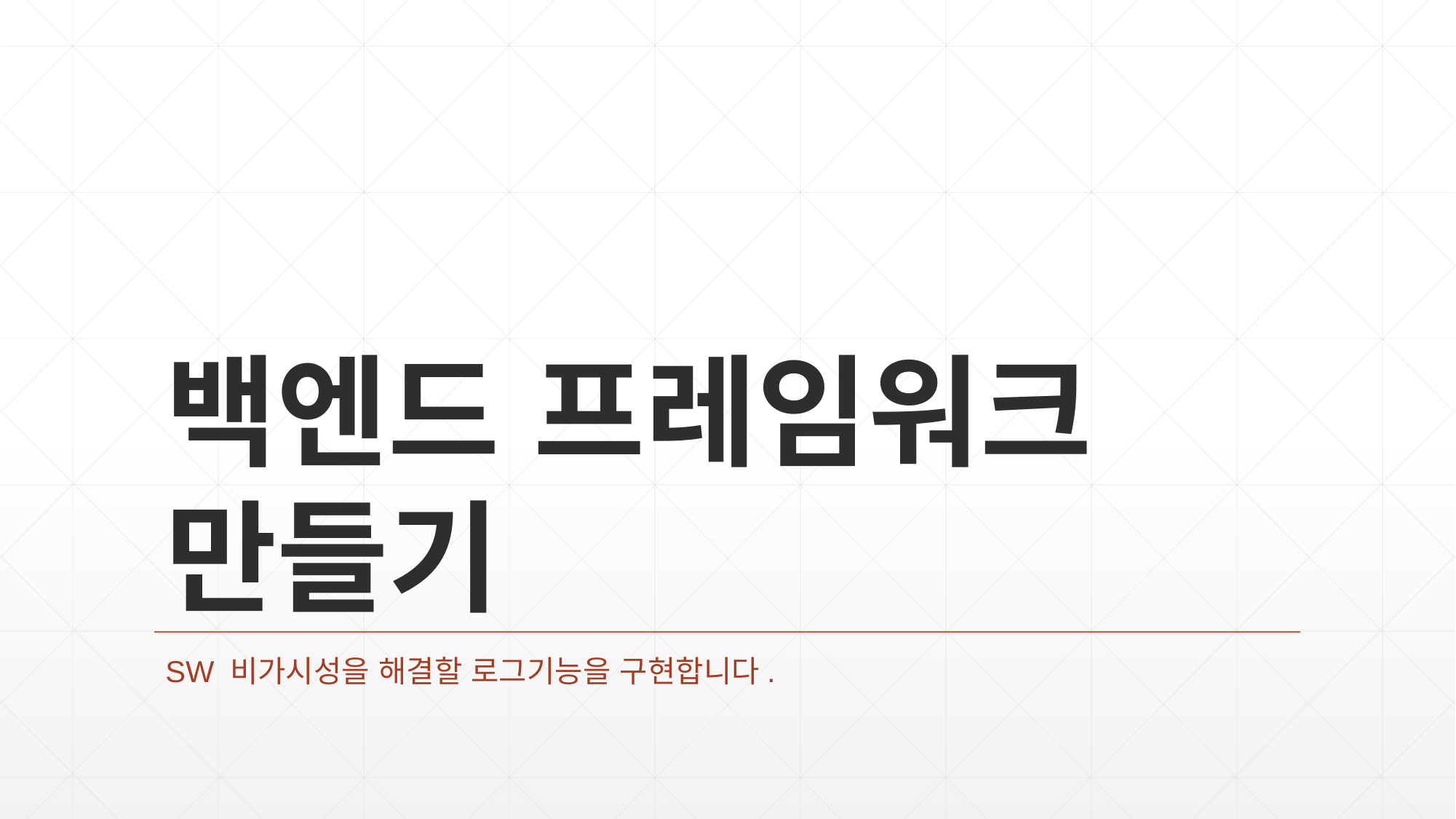

# 백엔드 프레임워크 만들기
SW 비가시성을 해결할 로그기능을 구현합니다.